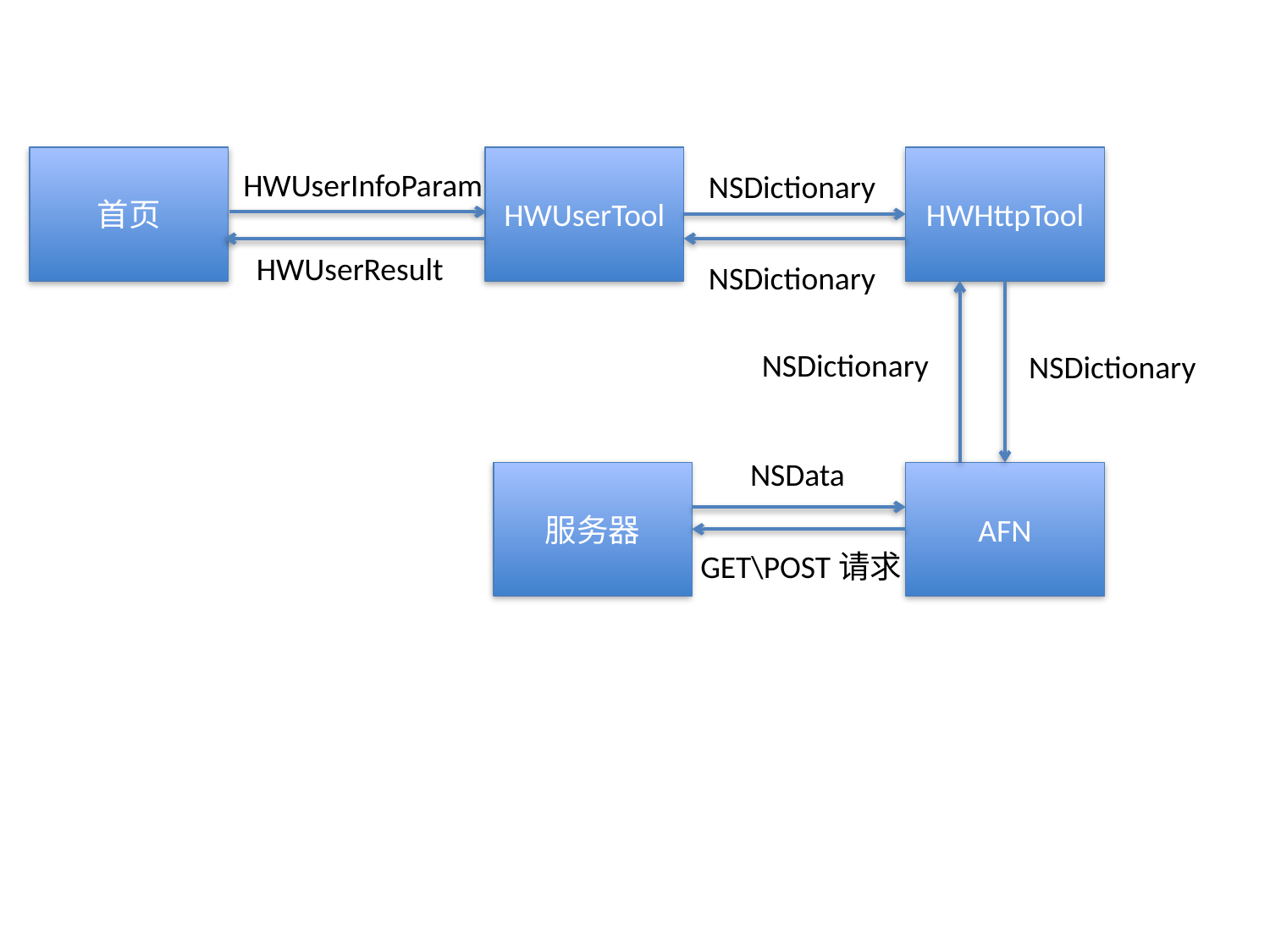

首页
HWUserTool
HWHttpTool
HWUserInfoParam
NSDictionary
HWUserResult
NSDictionary
NSDictionary
NSDictionary
NSData
服务器
AFN
GET\POST请求